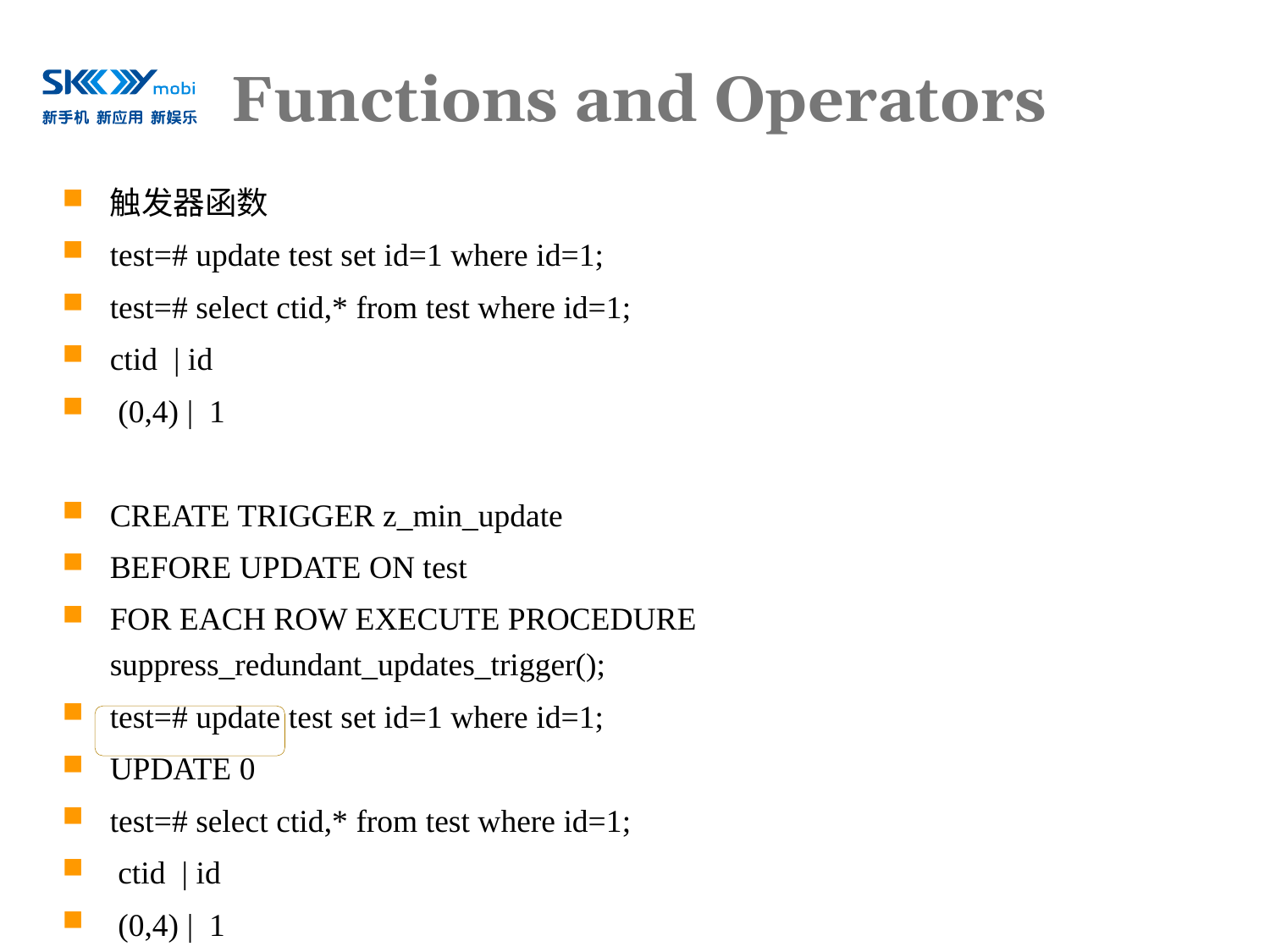

# Functions and Operators
触发器函数
test=# update test set id=1 where id=1;
test=# select ctid,* from test where id=1;
ctid  | id
 (0,4) |  1

CREATE TRIGGER z_min_update
BEFORE UPDATE ON test
FOR EACH ROW EXECUTE PROCEDURE suppress_redundant_updates_trigger();
test=# update test set id=1 where id=1;
UPDATE 0
test=# select ctid,* from test where id=1;
 ctid  | id
 (0,4) |  1